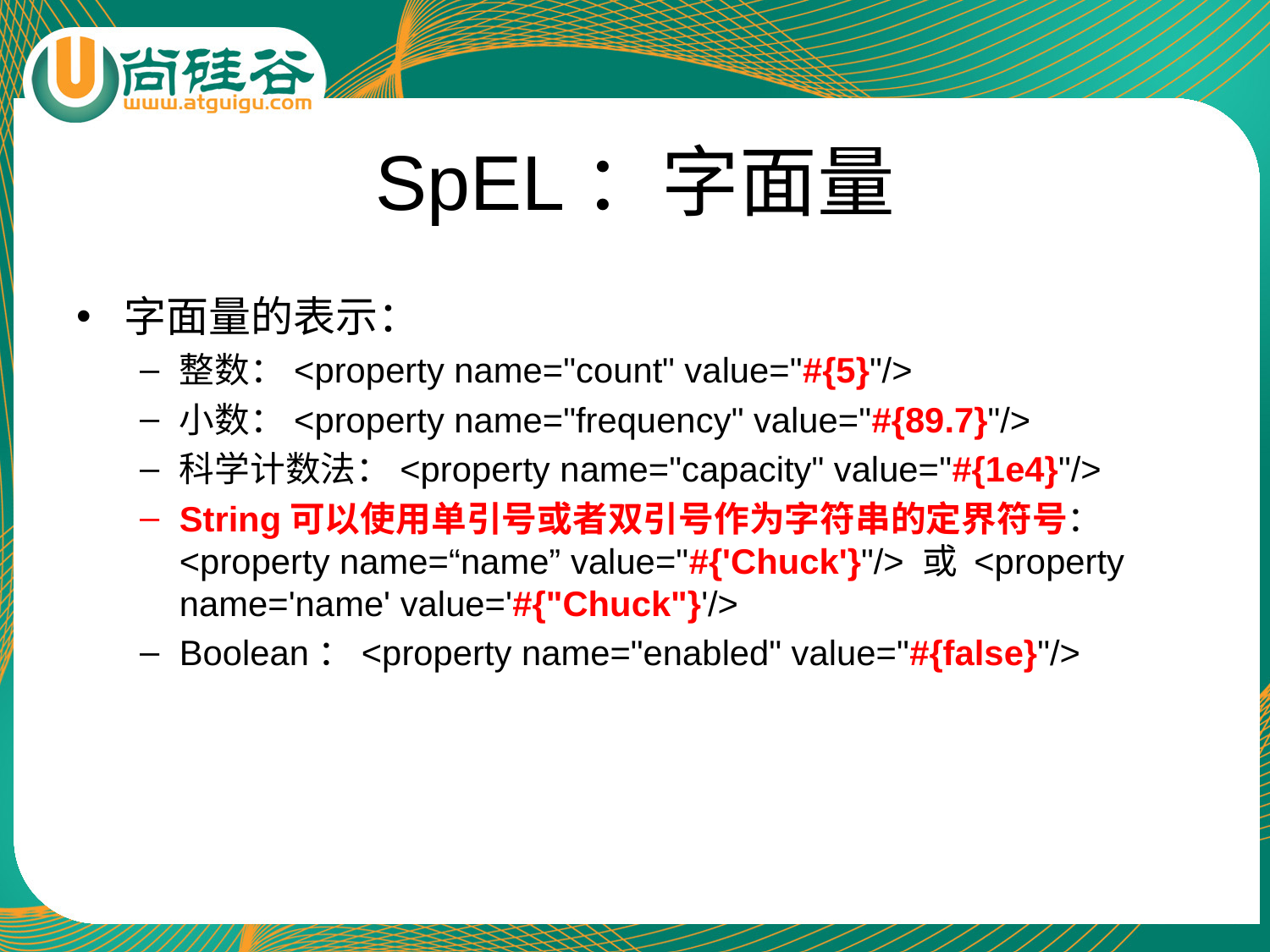

# SpEL：字面量
字面量的表示：
整数：<property name="count" value="#{5}"/>
小数：<property name="frequency" value="#{89.7}"/>
科学计数法：<property name="capacity" value="#{1e4}"/>
String可以使用单引号或者双引号作为字符串的定界符号：<property name=“name” value="#{'Chuck'}"/> 或 <property name='name' value='#{"Chuck"}'/>
Boolean：<property name="enabled" value="#{false}"/>